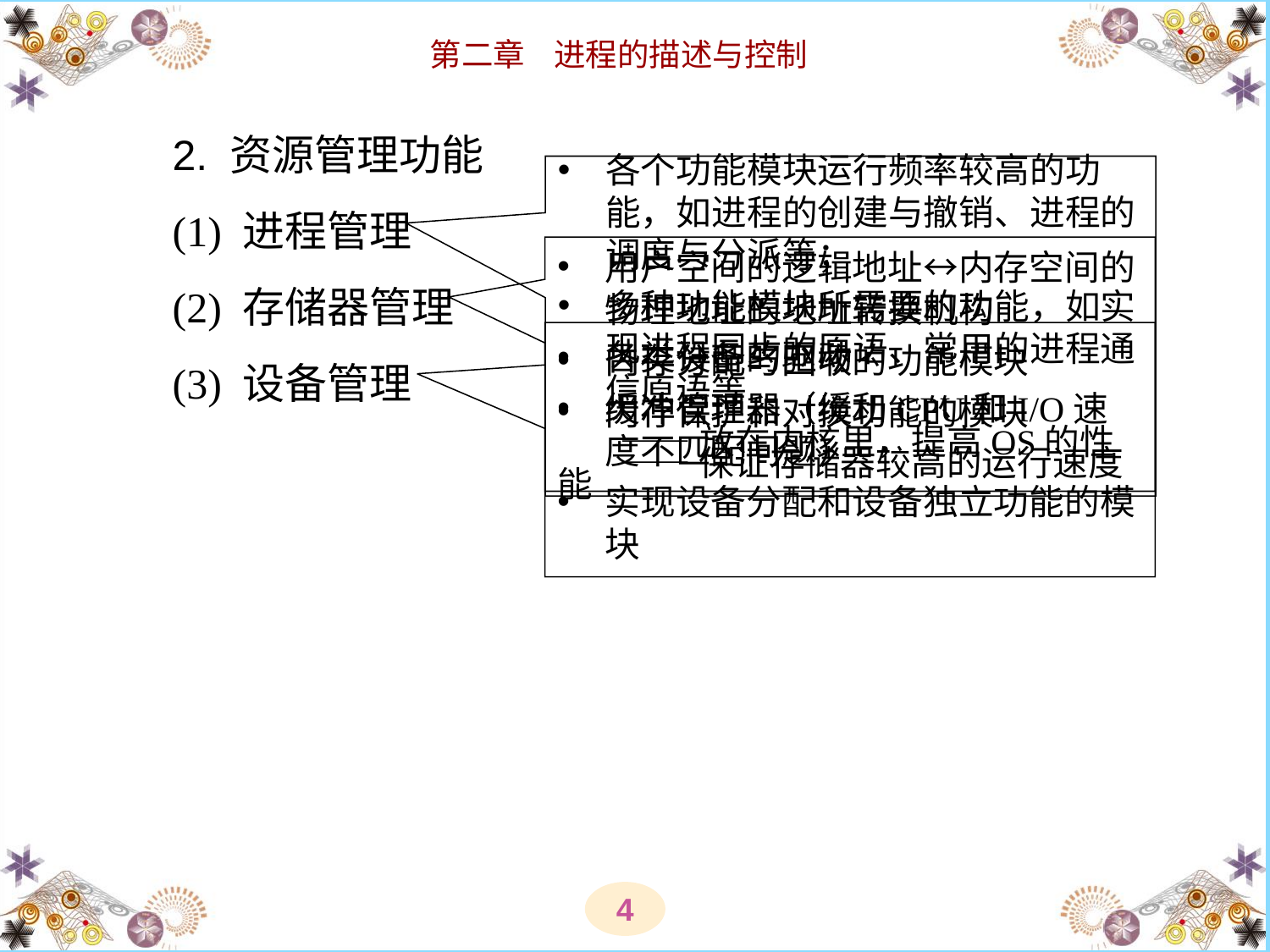

# 2. 资源管理功能 　　(1) 进程管理 　　(2) 存储器管理 　　(3) 设备管理
各个功能模块运行频率较高的功能，如进程的创建与撤销、进程的调度与分派等；
多种功能模块所需要的功能，如实现进程同步的原语、常用的进程通信原语等
        ——放在内核里，提高OS的性能
用户空间的逻辑地址↔内存空间的物理地址的地址转换机构
内存分配与回收的功能模块
内存保护和对换功能的模块
        ——保证存储器较高的运行速度
各类设备的驱动
缓冲管理器（缓和CPU和I/O速度不匹配问题）
实现设备分配和设备独立功能的模块